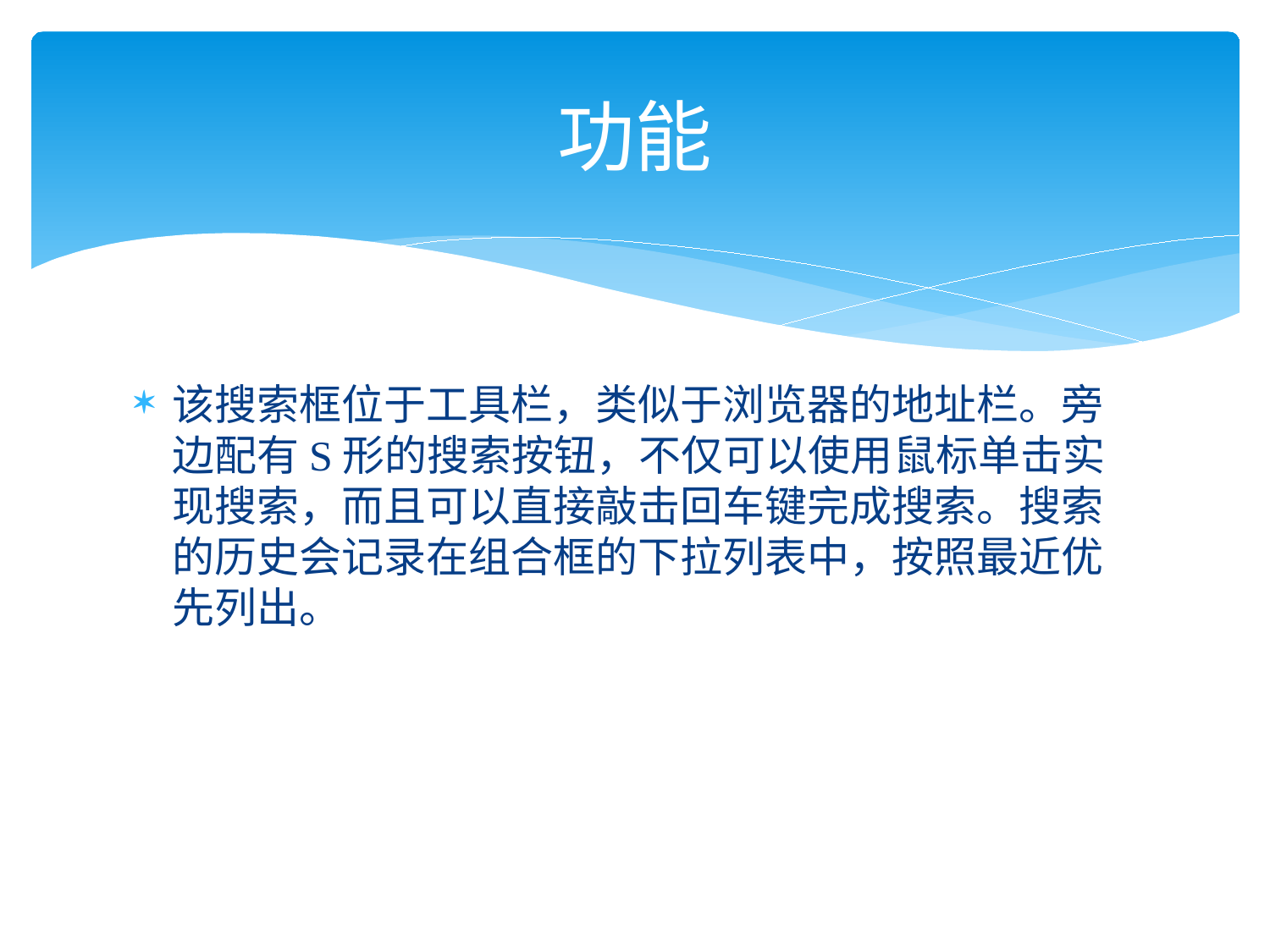

# 功能
该搜索框位于工具栏，类似于浏览器的地址栏。旁边配有S形的搜索按钮，不仅可以使用鼠标单击实现搜索，而且可以直接敲击回车键完成搜索。搜索的历史会记录在组合框的下拉列表中，按照最近优先列出。